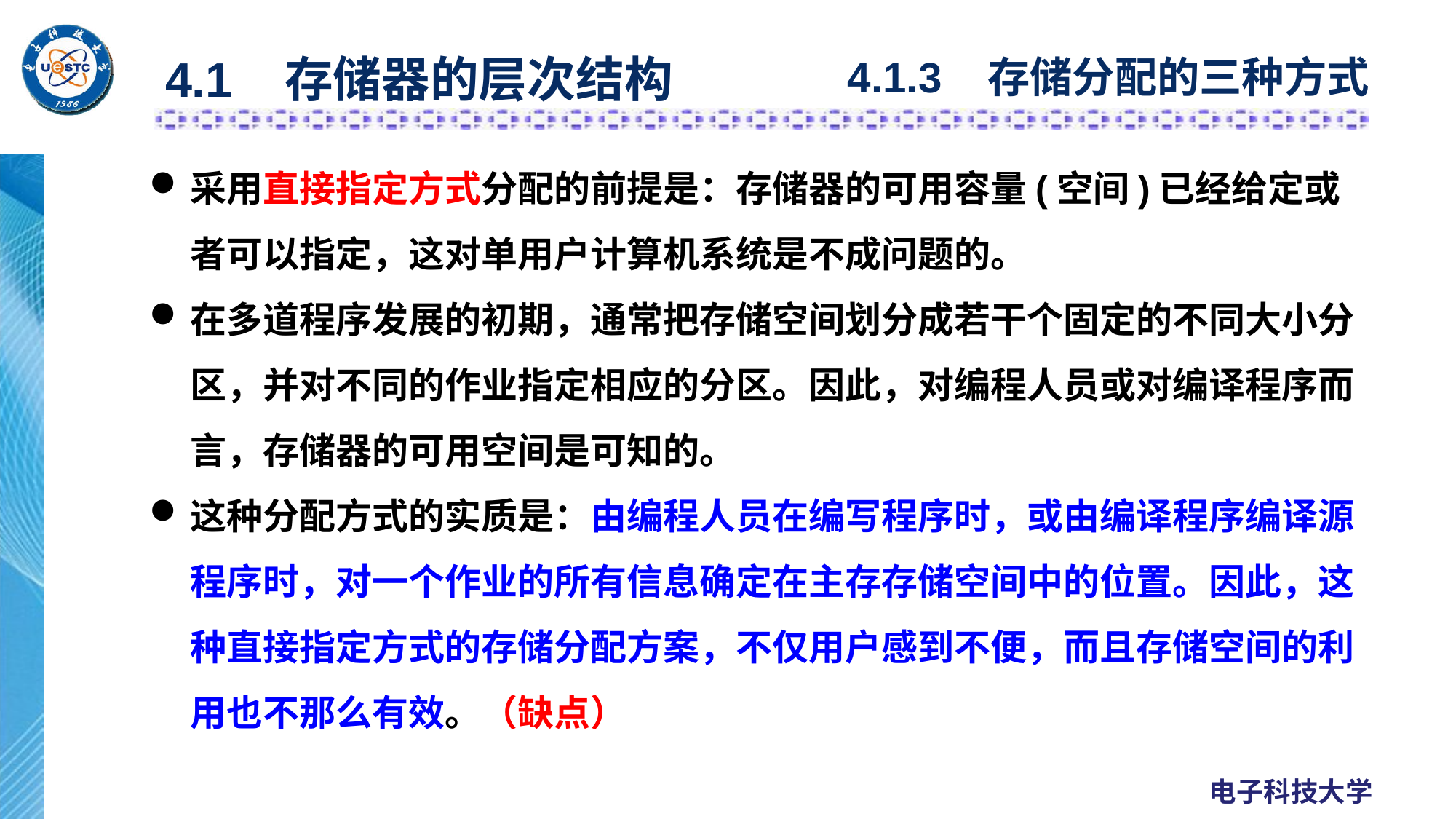

4.1   存储器的层次结构
4.1.3   存储分配的三种方式
采用直接指定方式分配的前提是：存储器的可用容量(空间)已经给定或者可以指定，这对单用户计算机系统是不成问题的。
在多道程序发展的初期，通常把存储空间划分成若干个固定的不同大小分区，并对不同的作业指定相应的分区。因此，对编程人员或对编译程序而言，存储器的可用空间是可知的。
这种分配方式的实质是：由编程人员在编写程序时，或由编译程序编译源程序时，对一个作业的所有信息确定在主存存储空间中的位置。因此，这种直接指定方式的存储分配方案，不仅用户感到不便，而且存储空间的利用也不那么有效。（缺点）